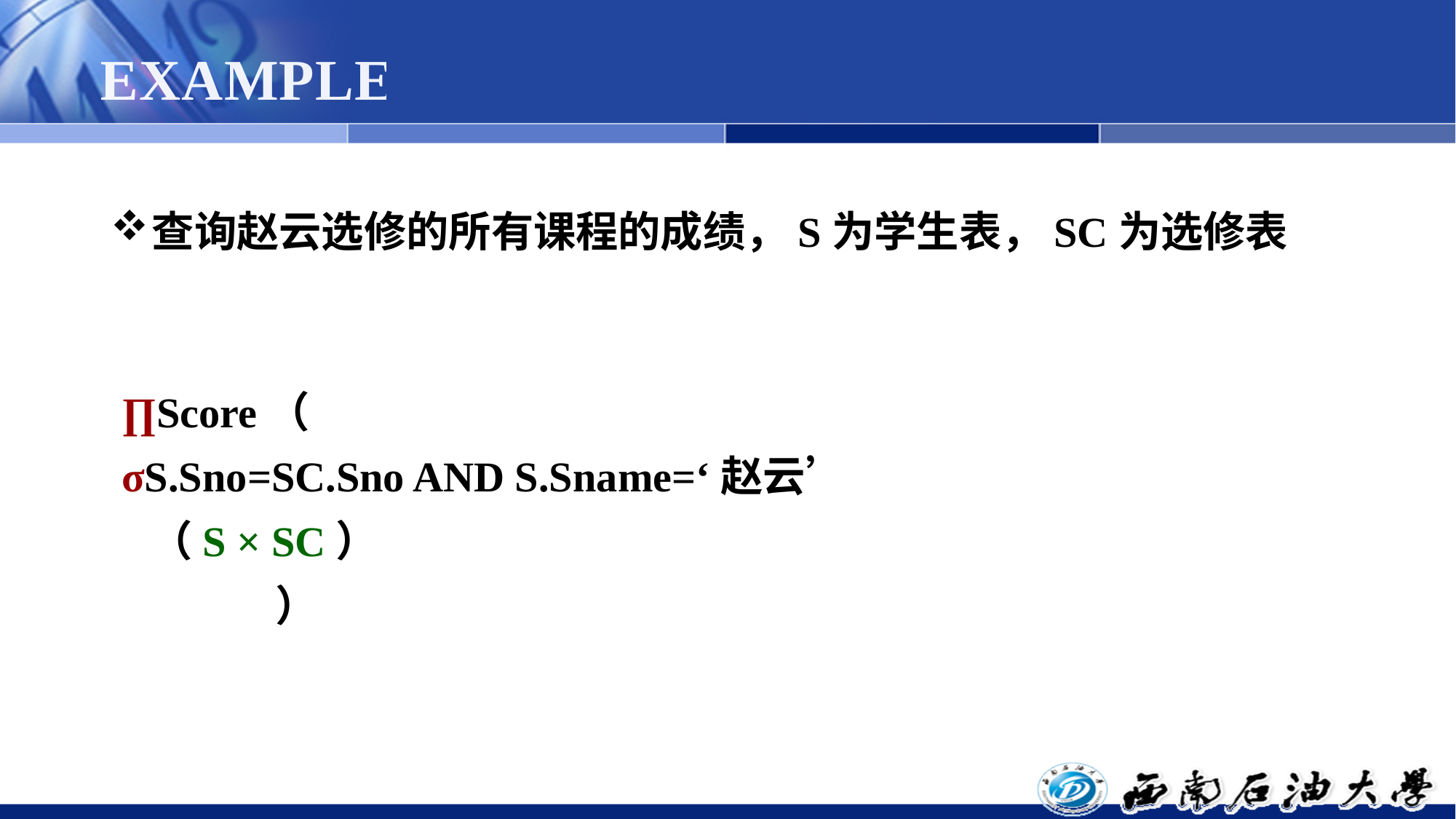

# EXAMPLE
查询赵云选修的所有课程的成绩，S为学生表，SC为选修表

 ∏Score（
 σS.Sno=SC.Sno AND S.Sname=‘赵云’
   （S × SC）
                ）